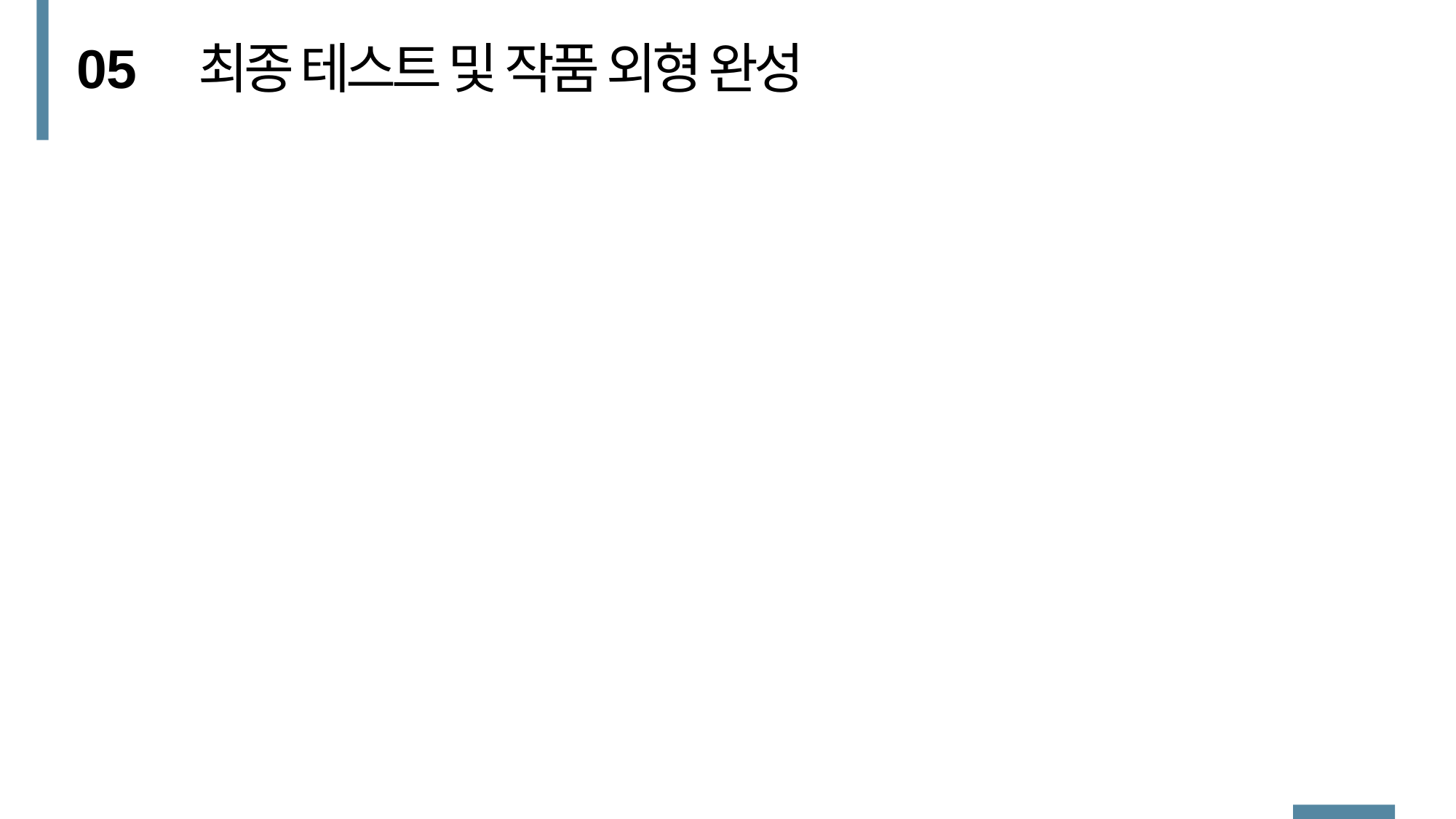

05
최종 테스트 및 작품 외형 완성